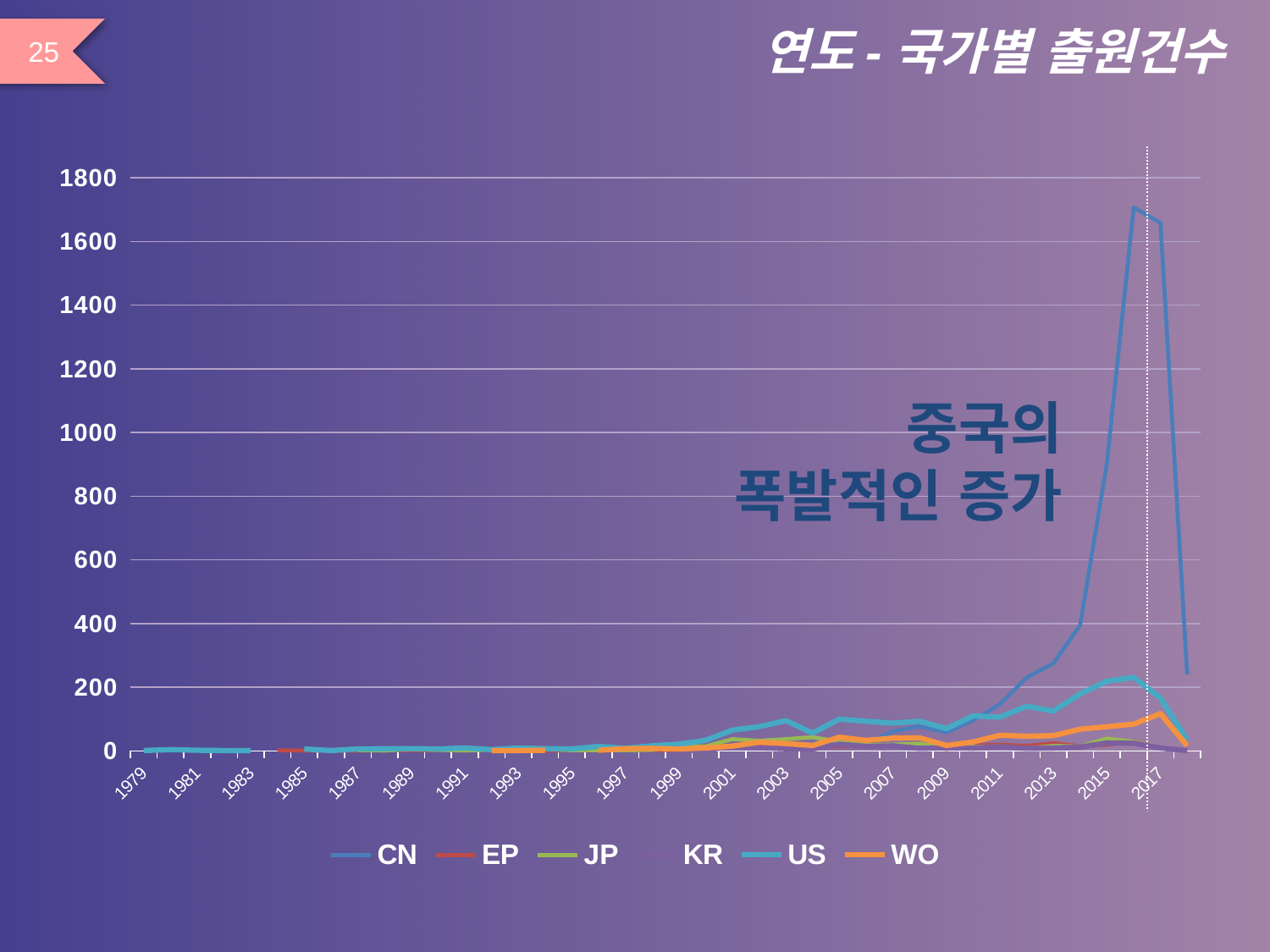

# 연도-국가별 출원건수
25

### Chart

| Category | CN | EP | JP | KR | US | WO |
|---|---|---|---|---|---|---|
| 1979 | None | None | None | None | 1.0 | None |
| 1980 | None | None | None | None | 4.0 | None |
| 1981 | None | None | None | None | 2.0 | None |
| 1982 | None | None | None | None | 1.0 | None |
| 1983 | None | None | None | None | 1.0 | None |
| 1984 | None | 2.0 | 7.0 | None | None | 1.0 |
| 1985 | None | 1.0 | None | 1.0 | 6.0 | None |
| 1986 | None | 1.0 | None | None | 1.0 | 1.0 |
| 1987 | None | 1.0 | 2.0 | None | 6.0 | None |
| 1988 | None | 2.0 | 1.0 | None | 7.0 | 1.0 |
| 1989 | None | 2.0 | 5.0 | None | 7.0 | None |
| 1990 | 1.0 | 2.0 | 3.0 | None | 6.0 | None |
| 1991 | 3.0 | 3.0 | 1.0 | None | 9.0 | None |
| 1992 | None | 5.0 | 4.0 | None | 4.0 | 1.0 |
| 1993 | None | 3.0 | 8.0 | None | 9.0 | 1.0 |
| 1994 | None | 1.0 | 6.0 | None | 7.0 | 2.0 |
| 1995 | None | 2.0 | 2.0 | 1.0 | 6.0 | None |
| 1996 | 2.0 | 1.0 | 2.0 | None | 14.0 | 2.0 |
| 1997 | None | 3.0 | 2.0 | 1.0 | 8.0 | 7.0 |
| 1998 | None | 3.0 | 3.0 | None | 16.0 | 8.0 |
| 1999 | 2.0 | 3.0 | 15.0 | 1.0 | 21.0 | 6.0 |
| 2000 | 2.0 | 16.0 | 14.0 | 3.0 | 33.0 | 9.0 |
| 2001 | 15.0 | 15.0 | 37.0 | 14.0 | 65.0 | 15.0 |
| 2002 | 13.0 | 18.0 | 32.0 | 10.0 | 76.0 | 27.0 |
| 2003 | 21.0 | 23.0 | 37.0 | 7.0 | 95.0 | 23.0 |
| 2004 | 20.0 | 10.0 | 43.0 | 6.0 | 56.0 | 17.0 |
| 2005 | 24.0 | 15.0 | 29.0 | 21.0 | 100.0 | 43.0 |
| 2006 | 24.0 | 15.0 | 18.0 | 14.0 | 93.0 | 33.0 |
| 2007 | 61.0 | 18.0 | 20.0 | 16.0 | 87.0 | 40.0 |
| 2008 | 77.0 | 16.0 | 23.0 | 8.0 | 93.0 | 41.0 |
| 2009 | 58.0 | 6.0 | 10.0 | 10.0 | 70.0 | 17.0 |
| 2010 | 96.0 | 17.0 | 13.0 | 9.0 | 110.0 | 28.0 |
| 2011 | 146.0 | 19.0 | 14.0 | 13.0 | 106.0 | 49.0 |
| 2012 | 230.0 | 16.0 | 8.0 | 8.0 | 140.0 | 46.0 |
| 2013 | 275.0 | 24.0 | 16.0 | 9.0 | 125.0 | 48.0 |
| 2014 | 395.0 | 15.0 | 14.0 | 12.0 | 179.0 | 68.0 |
| 2015 | 904.0 | 19.0 | 39.0 | 25.0 | 219.0 | 76.0 |
| 2016 | 1707.0 | 30.0 | 29.0 | 24.0 | 231.0 | 84.0 |
| 2017 | 1658.0 | 9.0 | 10.0 | 9.0 | 166.0 | 117.0 |
| 2018 | 240.0 | None | None | 1.0 | 34.0 | 16.0 |
중국의
폭발적인 증가